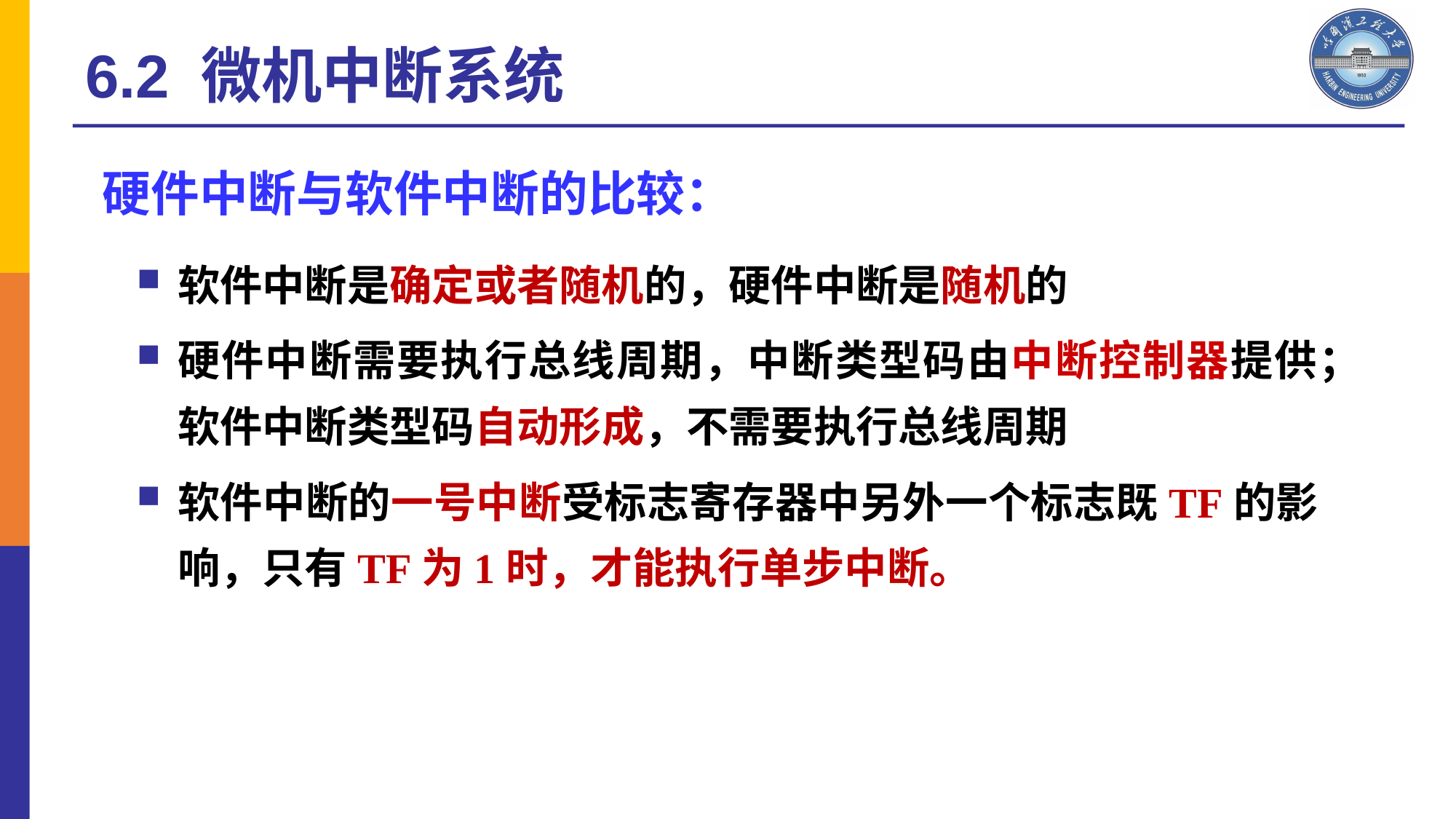

6.2 微机中断系统
硬件中断与软件中断的比较：
软件中断是确定或者随机的，硬件中断是随机的
硬件中断需要执行总线周期，中断类型码由中断控制器提供；软件中断类型码自动形成，不需要执行总线周期
软件中断的一号中断受标志寄存器中另外一个标志既TF的影响，只有TF为1时，才能执行单步中断。